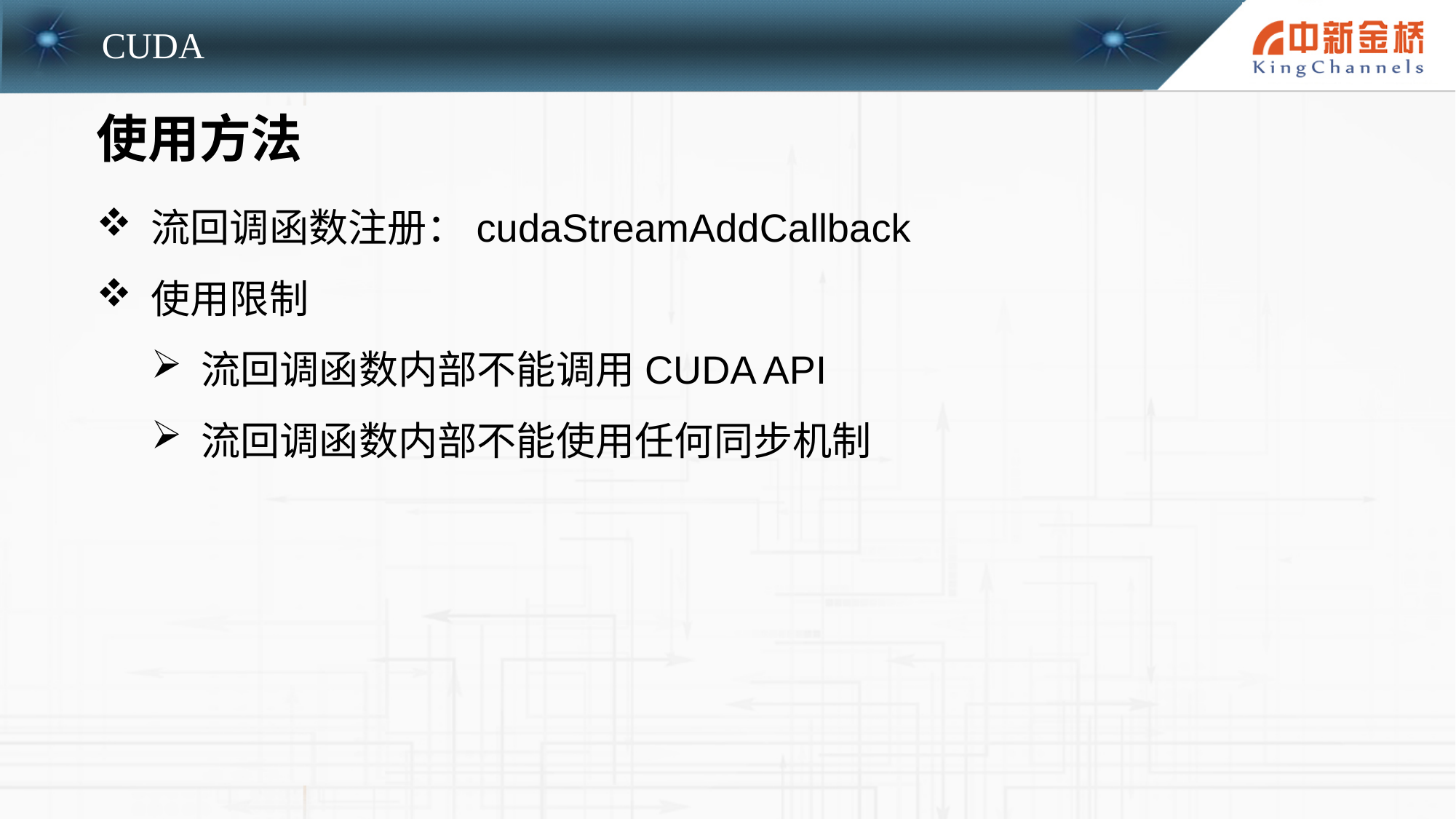

使用方法
流回调函数注册：cudaStreamAddCallback
使用限制
 流回调函数内部不能调用CUDA API
 流回调函数内部不能使用任何同步机制